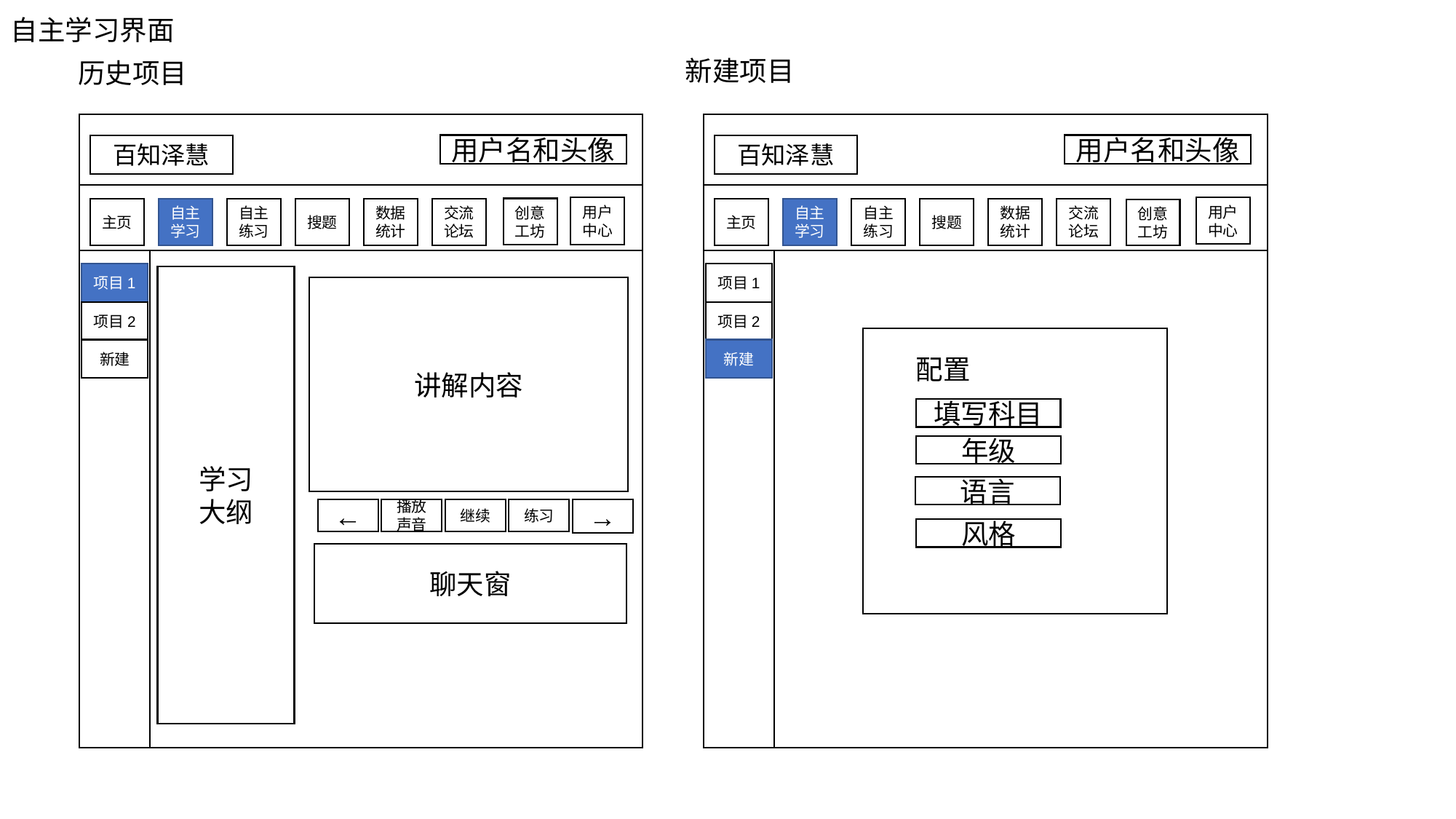

自主学习界面
新建项目
历史项目

百知泽慧
用户名和头像
用户中心
主页
自主学习
自主练习
搜题
数据统计
交流论坛

百知泽慧
用户名和头像
用户中心
主页
自主学习
自主练习
搜题
数据统计
交流论坛
创意工坊
创意工坊
项目1
项目1
学习
大纲
讲解内容
项目2
项目2

新建
新建
配置
填写科目
年级
语言
←
播放声音
继续
练习
→
风格
聊天窗